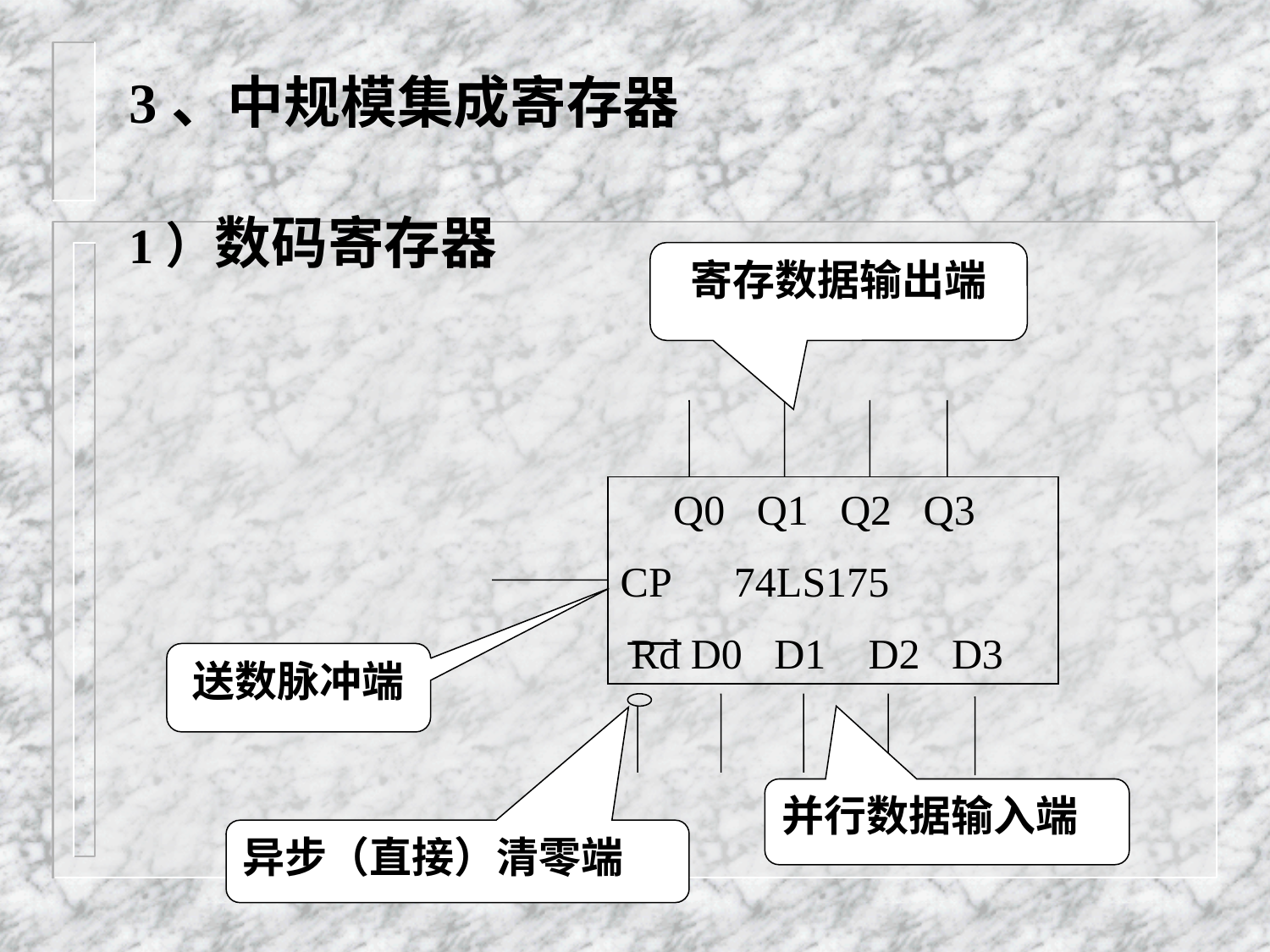

# 3、中规模集成寄存器
1）数码寄存器
寄存数据输出端

     Q0   Q1   Q2   Q3
CP      74LS175
 Rd D0   D1    D2   D3

送数脉冲端
并行数据输入端
异步（直接）清零端